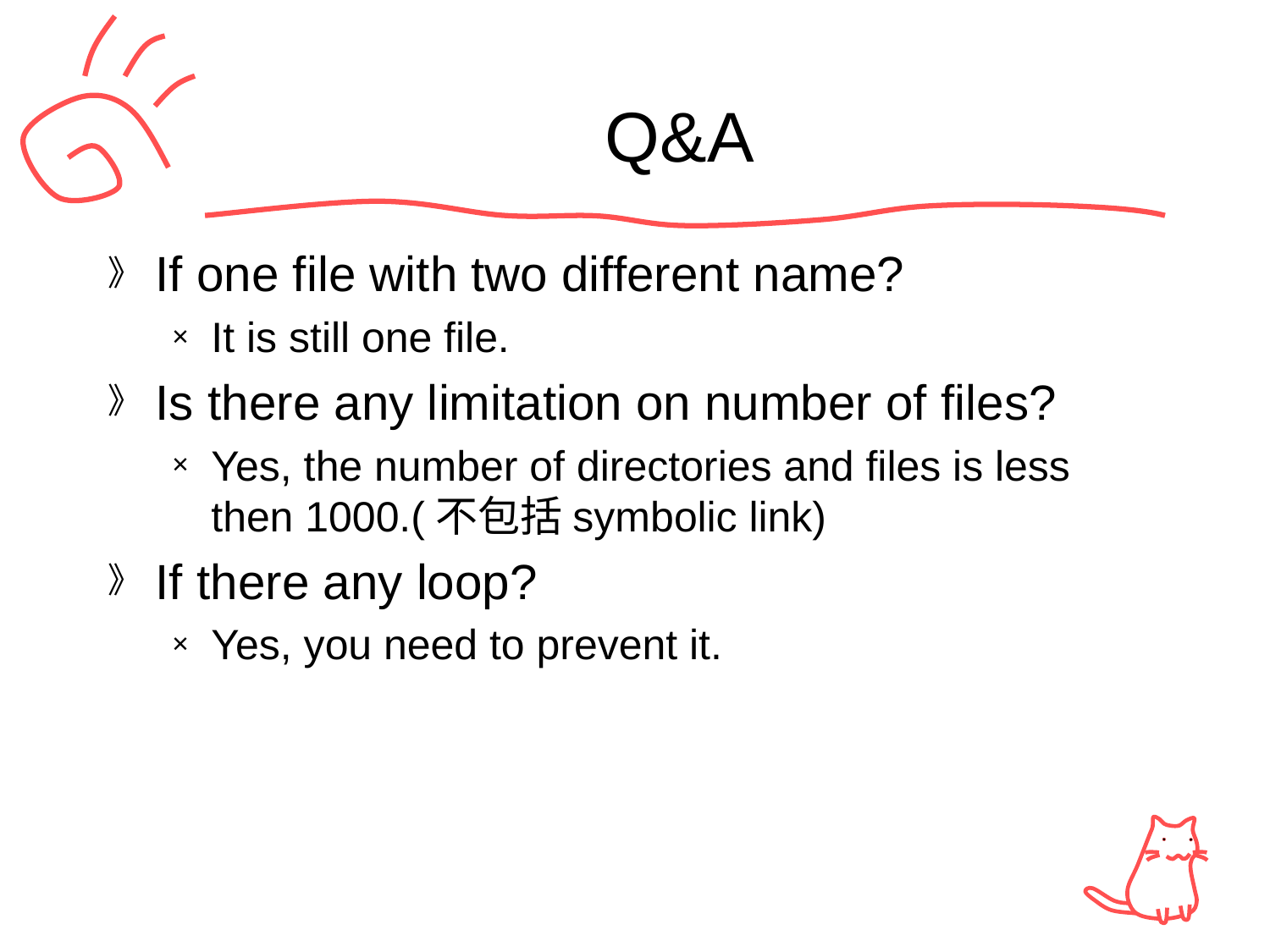

# Q&A
If one file with two different name?
It is still one file.
Is there any limitation on number of files?
Yes, the number of directories and files is less then 1000.(不包括symbolic link)
If there any loop?
Yes, you need to prevent it.